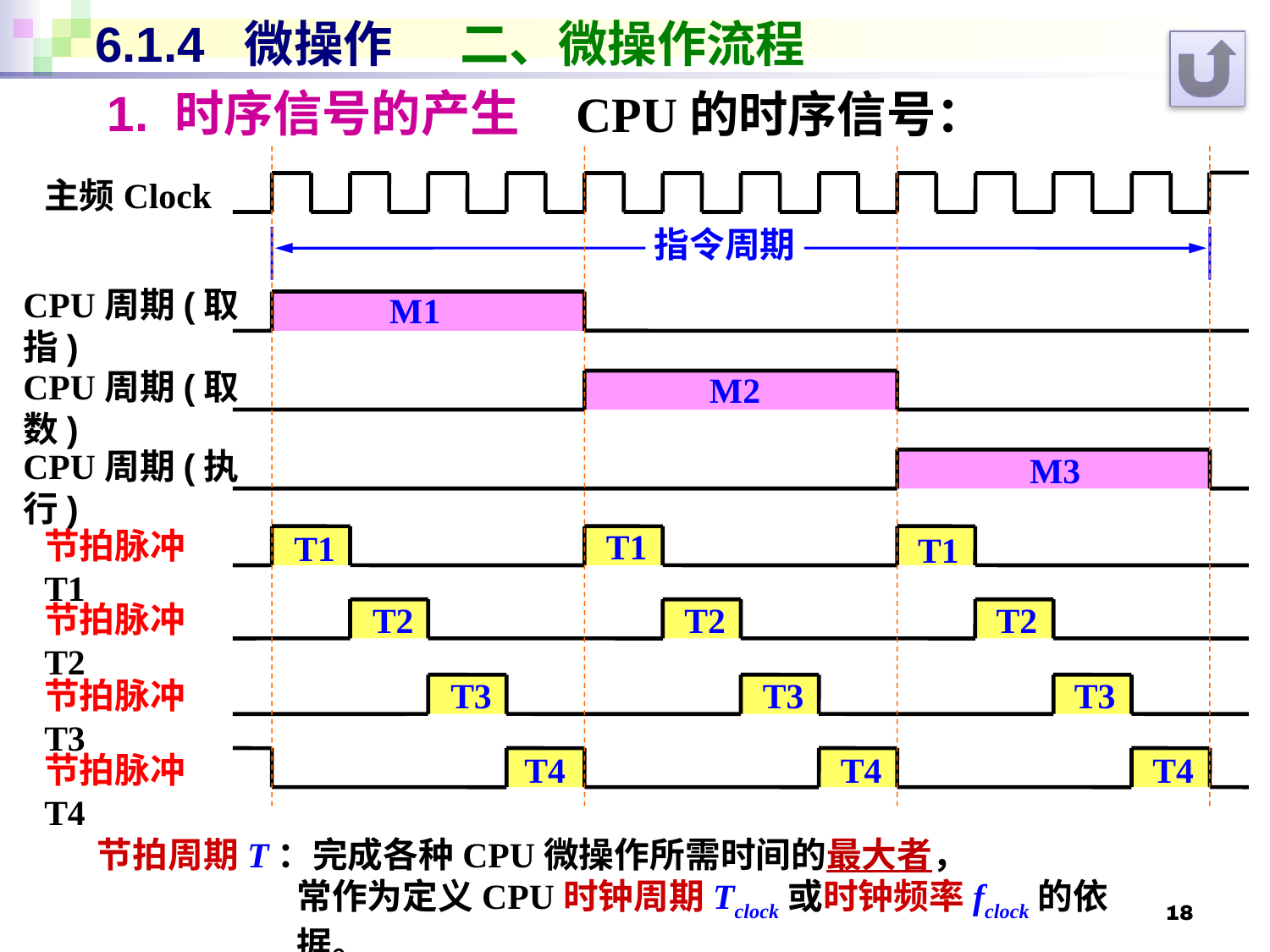

# 6.1.4  微操作      二、微操作流程

1. 时序信号的产生
CPU的时序信号：

主频Clock

指令周期

CPU周期(取指)
M1

CPU周期(取数)
M2

CPU周期(执行)
M3

节拍脉冲 T1
T1
T1
T1

节拍脉冲 T2
T2
T2
T2

T3
T3
T3
节拍脉冲 T3

节拍脉冲 T4
T4
T4
T4

节拍周期T：完成各种CPU微操作所需时间的最大者，
常作为定义CPU时钟周期Tclock或时钟频率fclock的依据。
18